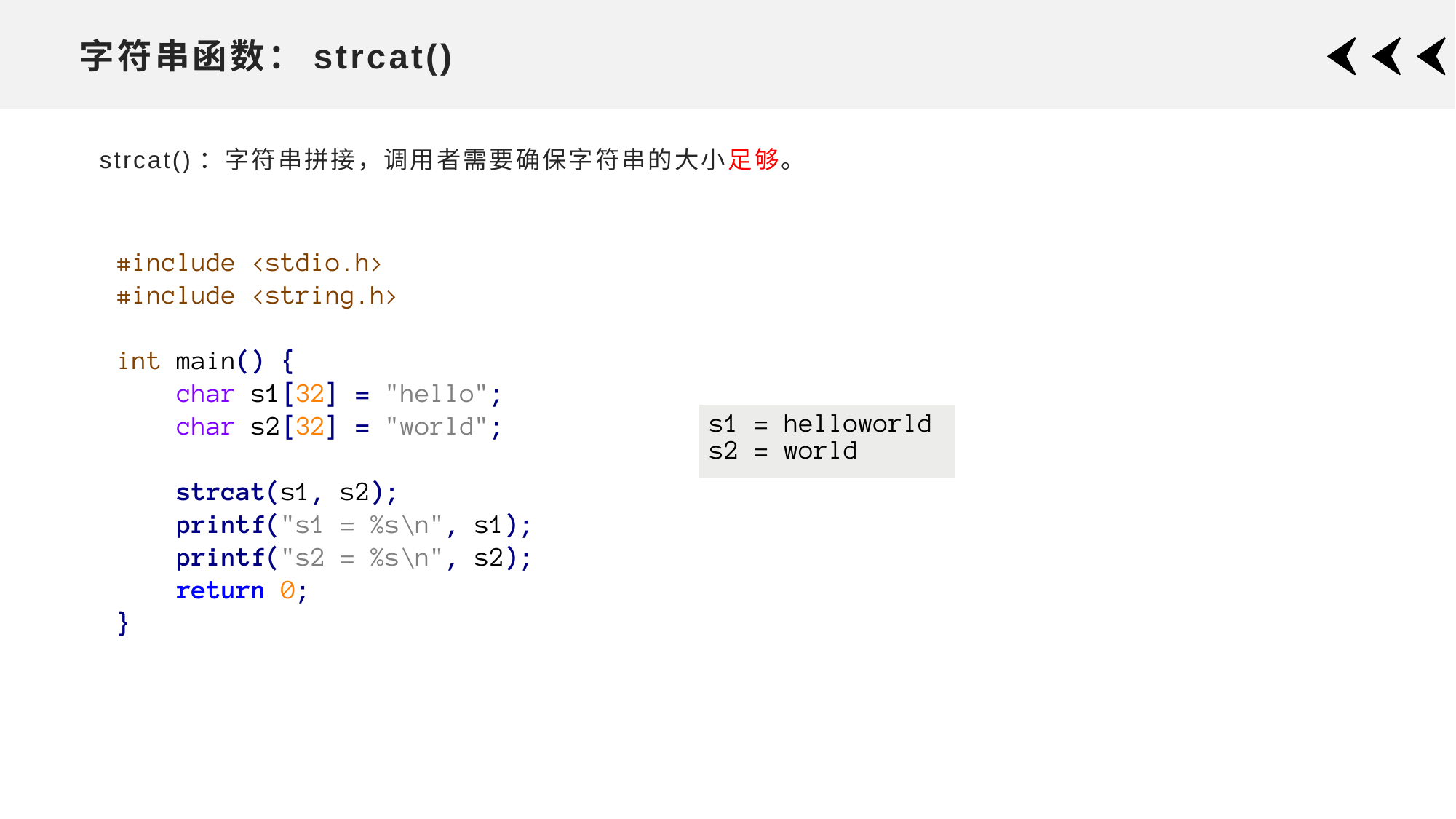

# 字符串函数：strcat()
strcat()：字符串拼接，调用者需要确保字符串的大小足够。
#include <stdio.h>#include <string.h> int main() {    char s1[32] = "hello";    char s2[32] = "world";     strcat(s1, s2);    printf("s1 = %s\n", s1);    printf("s2 = %s\n", s2);    return 0;}
| s1 = helloworld s2 = world |
| --- |